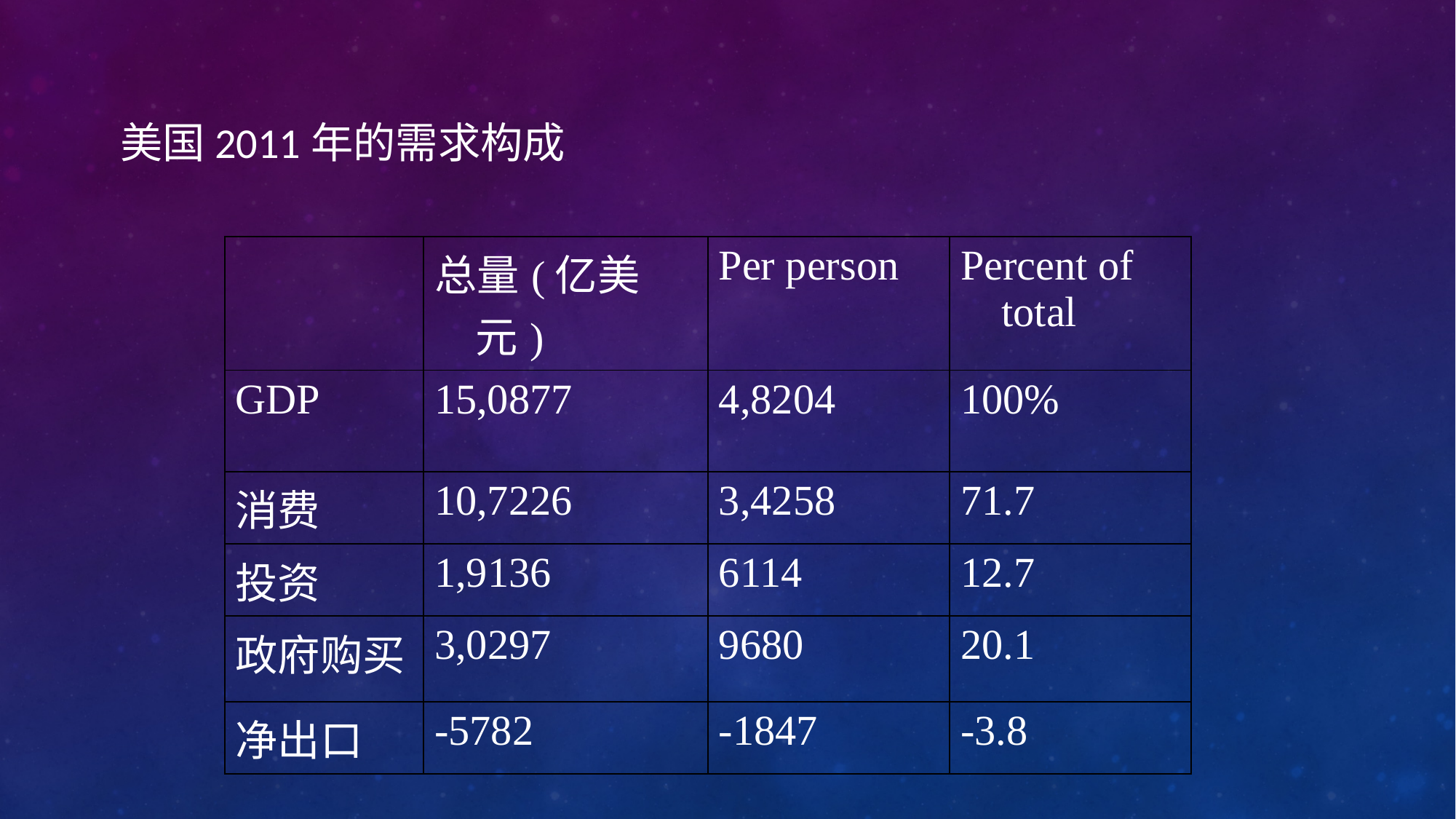

# 美国2011年的需求构成
|  | 总量(亿美元) | Per person | Percent of total |
| --- | --- | --- | --- |
| GDP | 15,0877 | 4,8204 | 100% |
| 消费 | 10,7226 | 3,4258 | 71.7 |
| 投资 | 1,9136 | 6114 | 12.7 |
| 政府购买 | 3,0297 | 9680 | 20.1 |
| 净出口 | -5782 | -1847 | -3.8 |